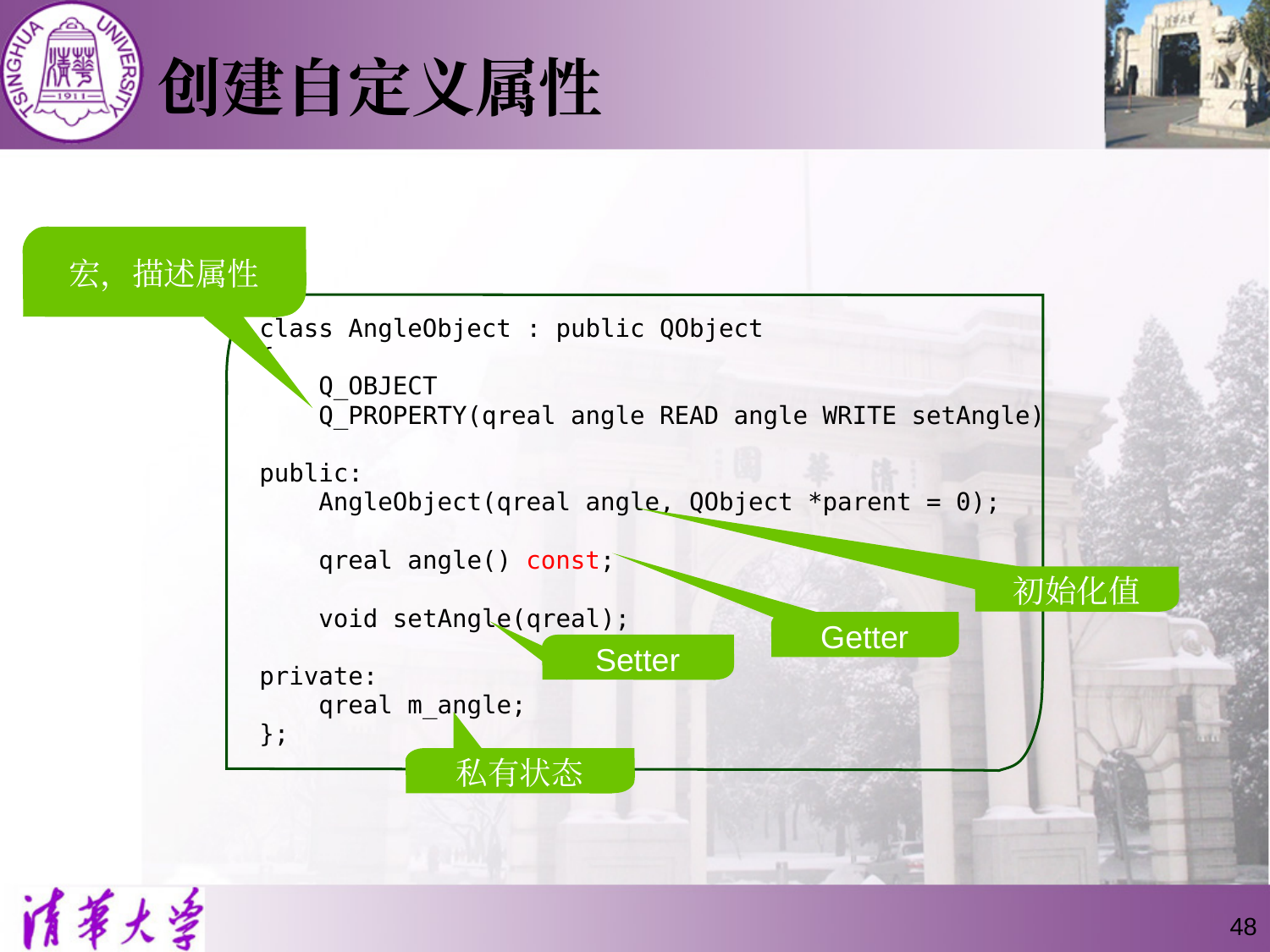

# 创建自定义属性

宏，描述属性

class AngleObject : public QObject
{
    Q_OBJECT
    Q_PROPERTY(qreal angle READ angle WRITE setAngle)

public:
    AngleObject(qreal angle, QObject *parent = 0);

    qreal angle() const;

    void setAngle(qreal);

private:
    qreal m_angle;
};

初始化值

Getter

Setter

私有状态
48